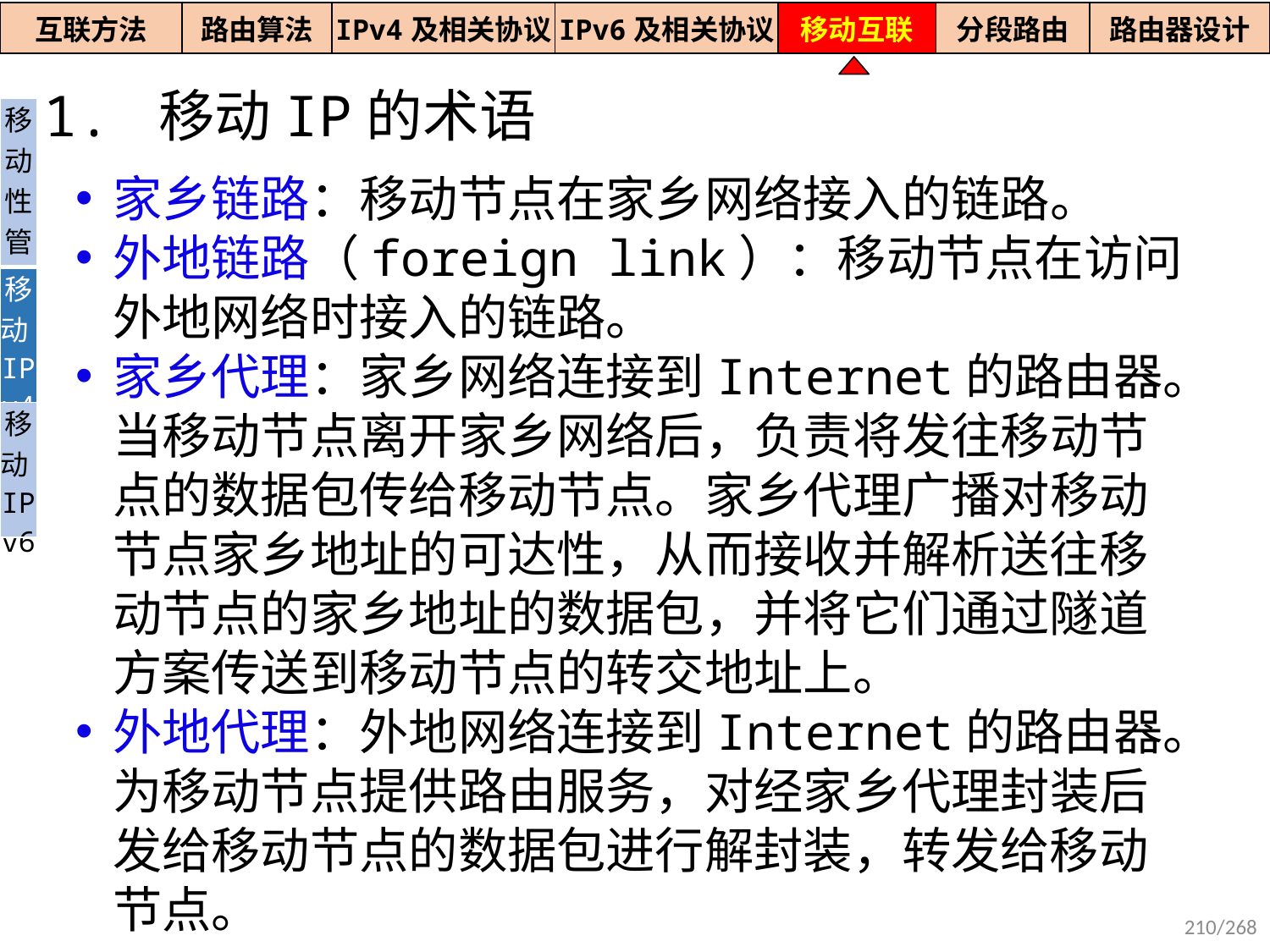

| 互联方法 | 路由算法 | IPv4及相关协议 | IPv6及相关协议 | 移动互联 | 分段路由 | 路由器设计 |
| --- | --- | --- | --- | --- | --- | --- |

1. 移动IP的术语
| 移动性管理 |
| --- |
| 移动IPv4 |
| 移动IPv6 |
家乡链路：移动节点在家乡网络接入的链路。
外地链路（foreign link）：移动节点在访问外地网络时接入的链路。
家乡代理：家乡网络连接到Internet的路由器。当移动节点离开家乡网络后，负责将发往移动节点的数据包传给移动节点。家乡代理广播对移动节点家乡地址的可达性，从而接收并解析送往移动节点的家乡地址的数据包，并将它们通过隧道方案传送到移动节点的转交地址上。
外地代理：外地网络连接到Internet的路由器。为移动节点提供路由服务，对经家乡代理封装后发给移动节点的数据包进行解封装，转发给移动节点。
210/268